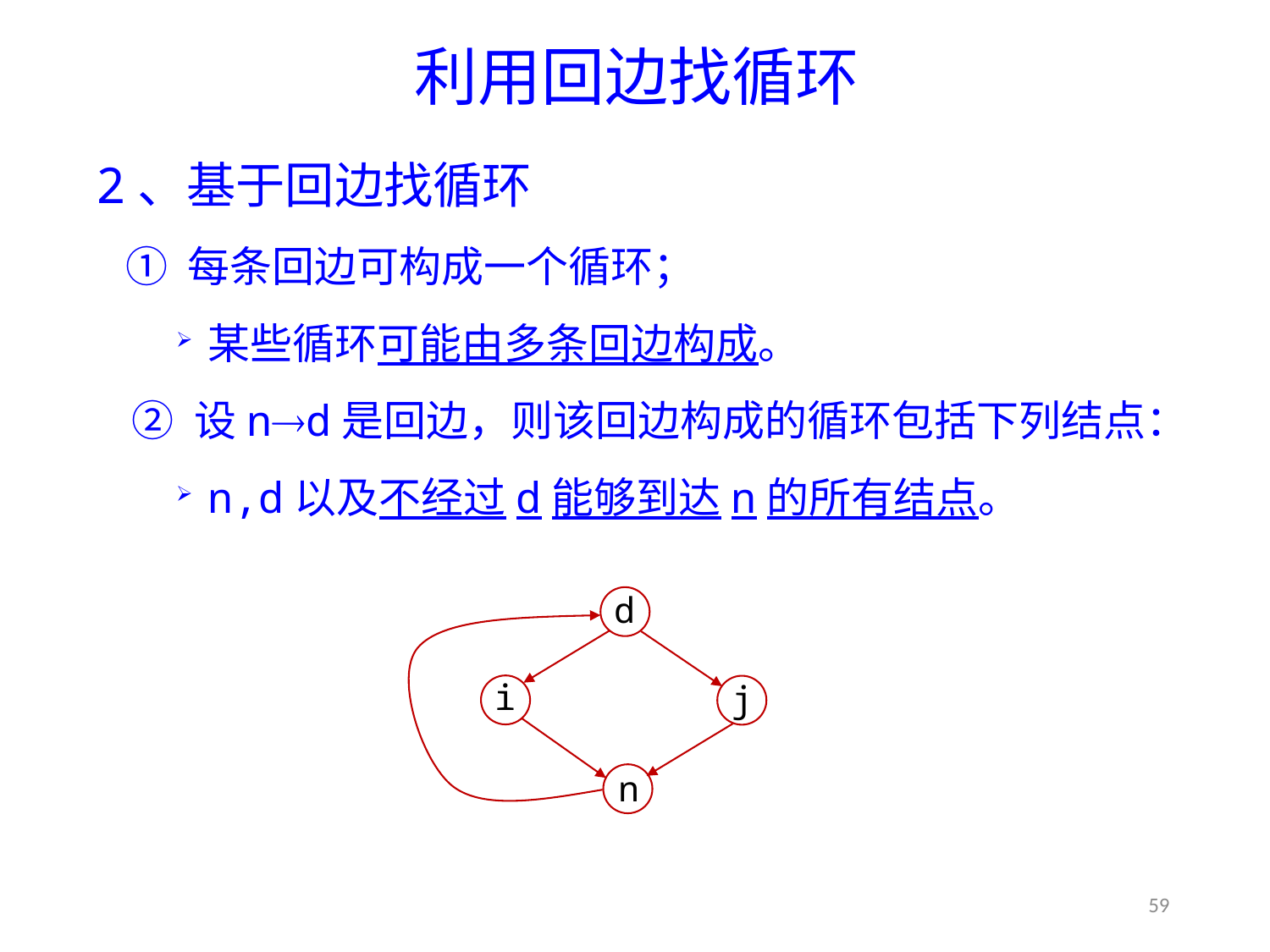

# 利用回边找循环
2、基于回边找循环
① 每条回边可构成一个循环；
某些循环可能由多条回边构成。
② 设n→d是回边，则该回边构成的循环包括下列结点：
n,d以及不经过d能够到达n的所有结点。

d

i

j

n
59